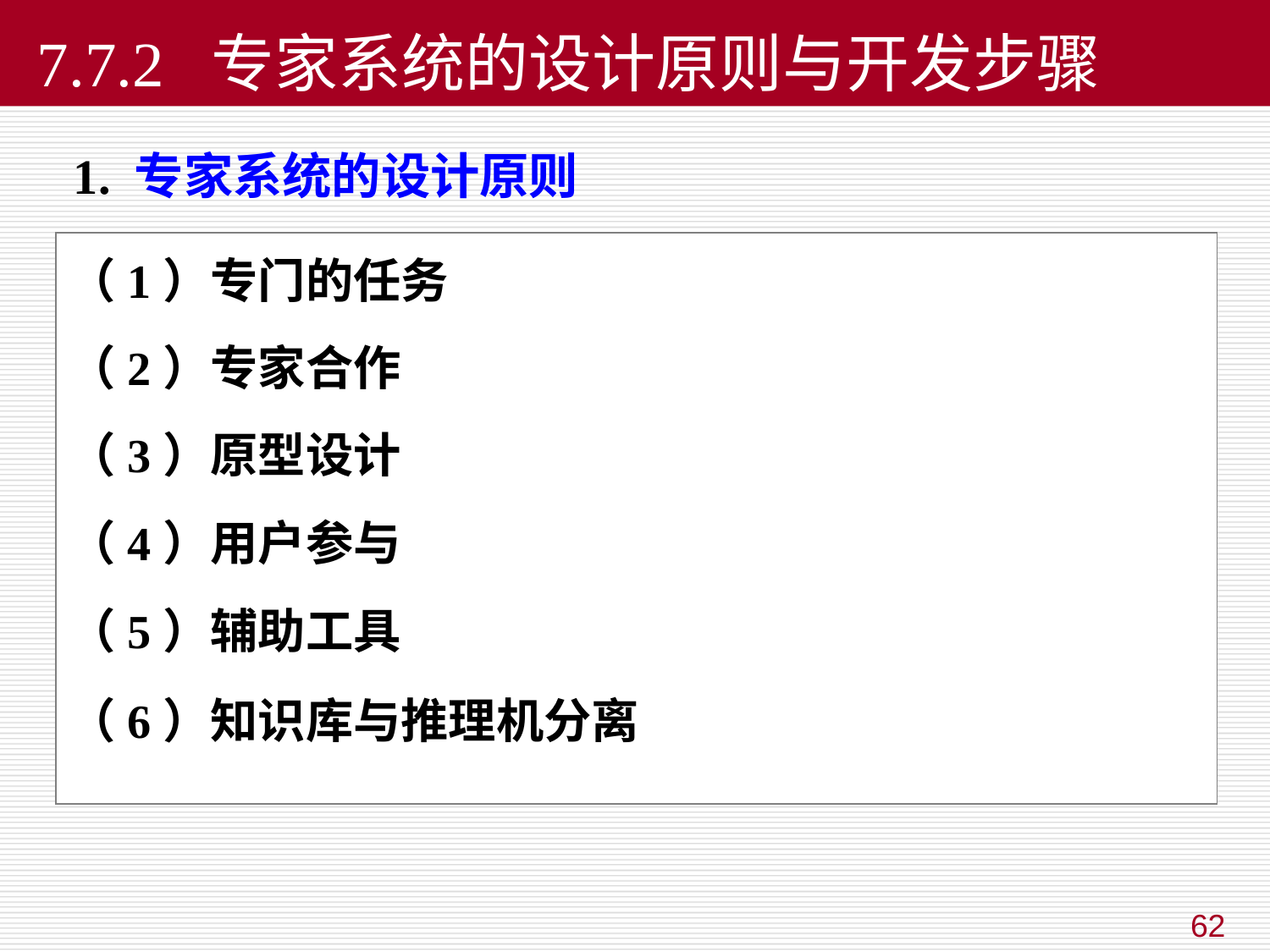

# 7.7.2  专家系统的设计原则与开发步骤
 1. 专家系统的设计原则

（1）专门的任务
（2）专家合作
（3）原型设计
（4）用户参与
（5）辅助工具
（6）知识库与推理机分离
62